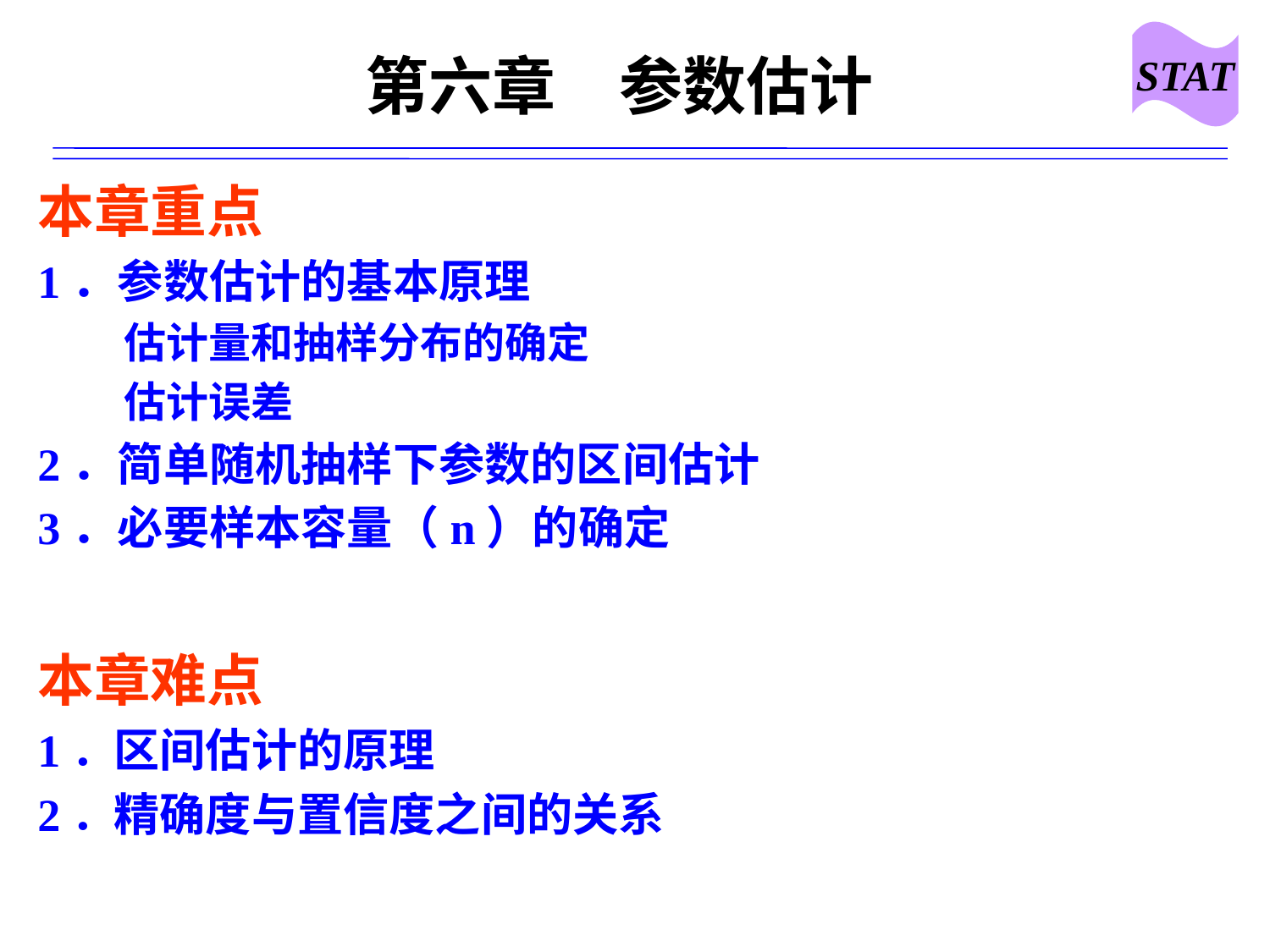

STAT
# 第六章　参数估计

本章重点
1．参数估计的基本原理
        估计量和抽样分布的确定
        估计误差
2．简单随机抽样下参数的区间估计
3．必要样本容量（n）的确定

本章难点
1．区间估计的原理
2．精确度与置信度之间的关系